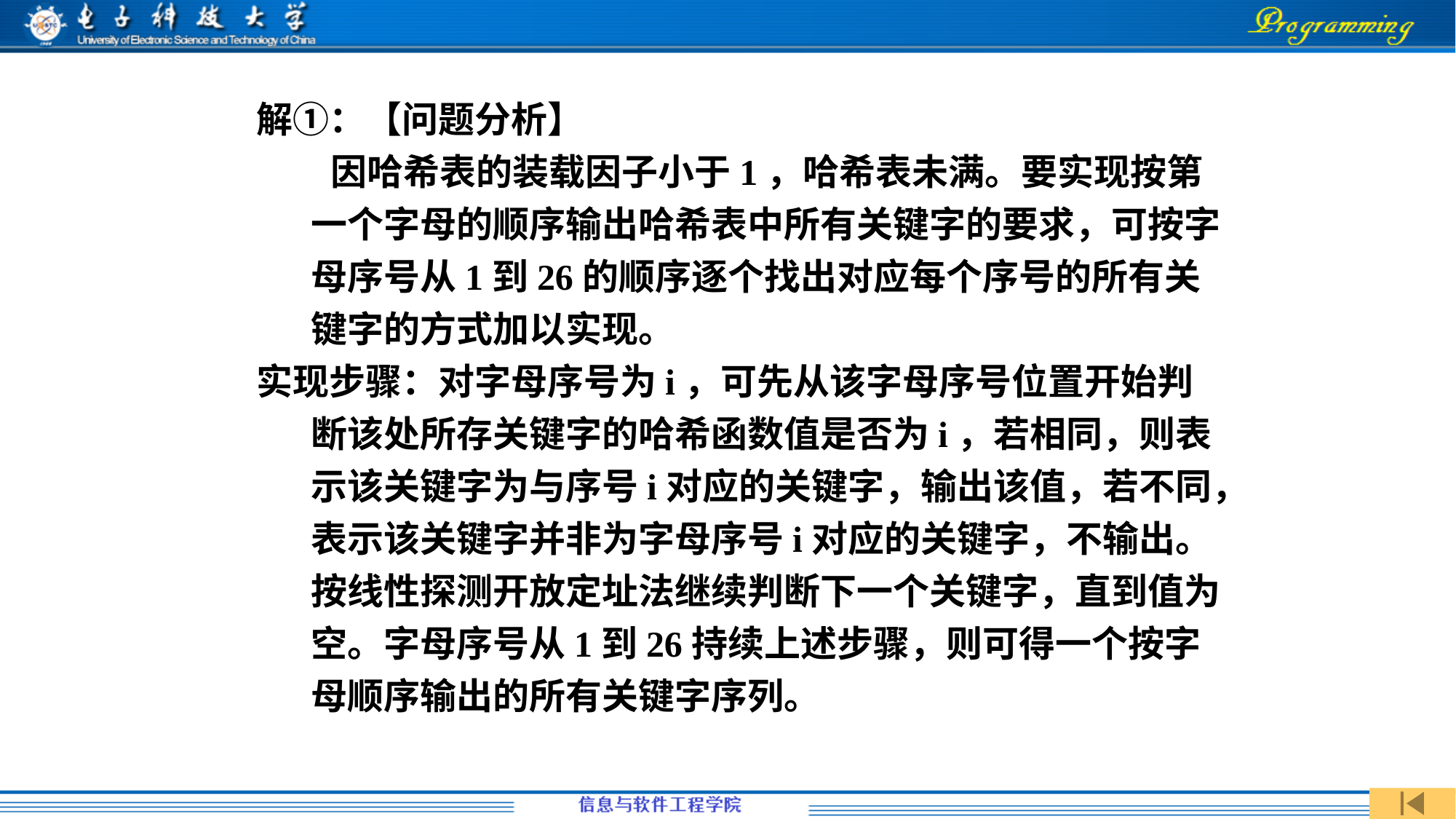

解①：【问题分析】
        因哈希表的装载因子小于1，哈希表未满。要实现按第一个字母的顺序输出哈希表中所有关键字的要求，可按字母序号从1到26的顺序逐个找出对应每个序号的所有关键字的方式加以实现。
实现步骤：对字母序号为i，可先从该字母序号位置开始判断该处所存关键字的哈希函数值是否为i，若相同，则表示该关键字为与序号i对应的关键字，输出该值，若不同，表示该关键字并非为字母序号i对应的关键字，不输出。按线性探测开放定址法继续判断下一个关键字，直到值为空。字母序号从1到26持续上述步骤，则可得一个按字母顺序输出的所有关键字序列。